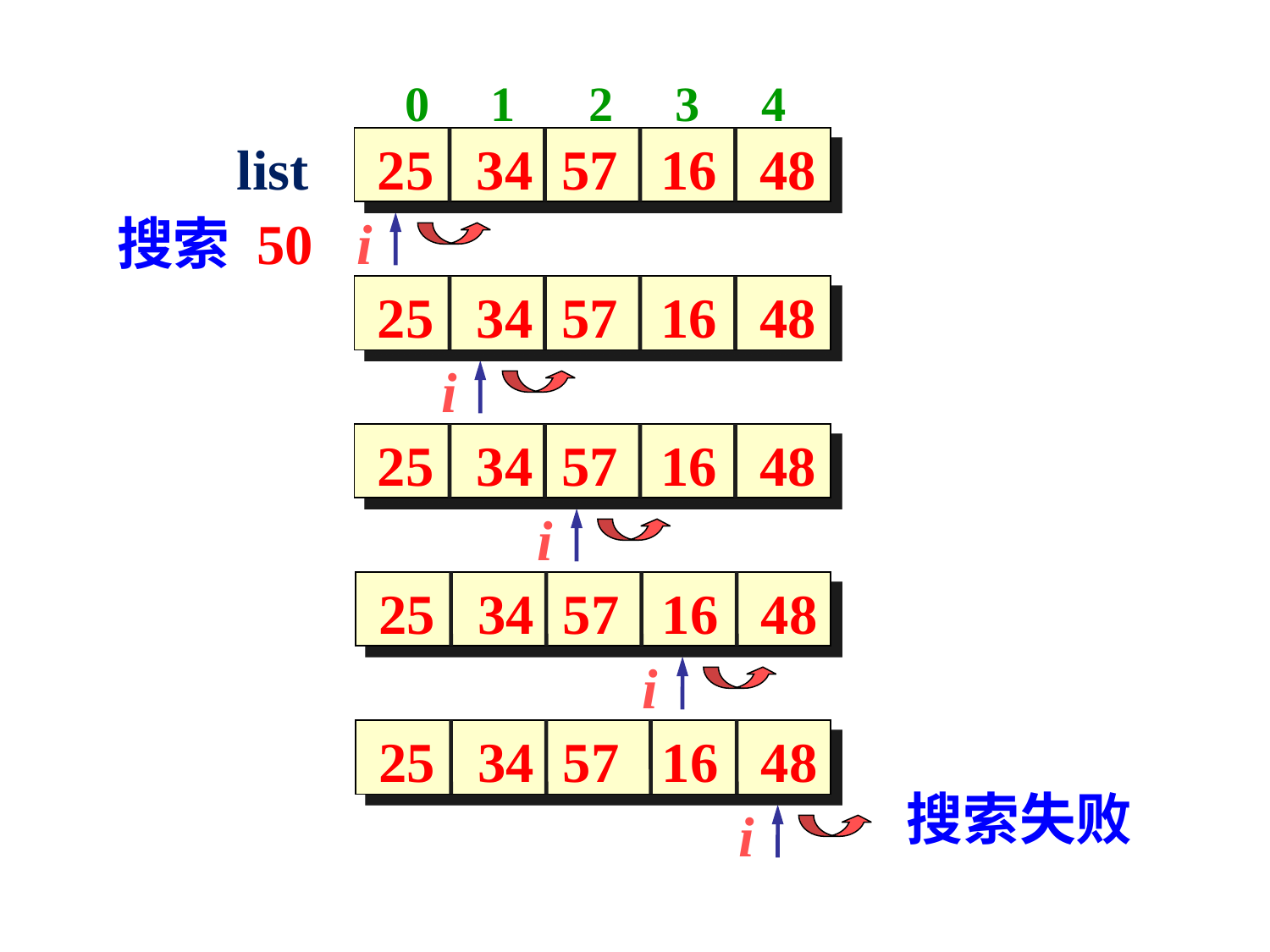

0     1      2     3     4
list

25   34  57   16   48

搜索 50
i

25   34  57   16   48

i

25   34  57   16   48

i

25   34  57   16   48

i

25   34  57   16   48

搜索失败
i

55